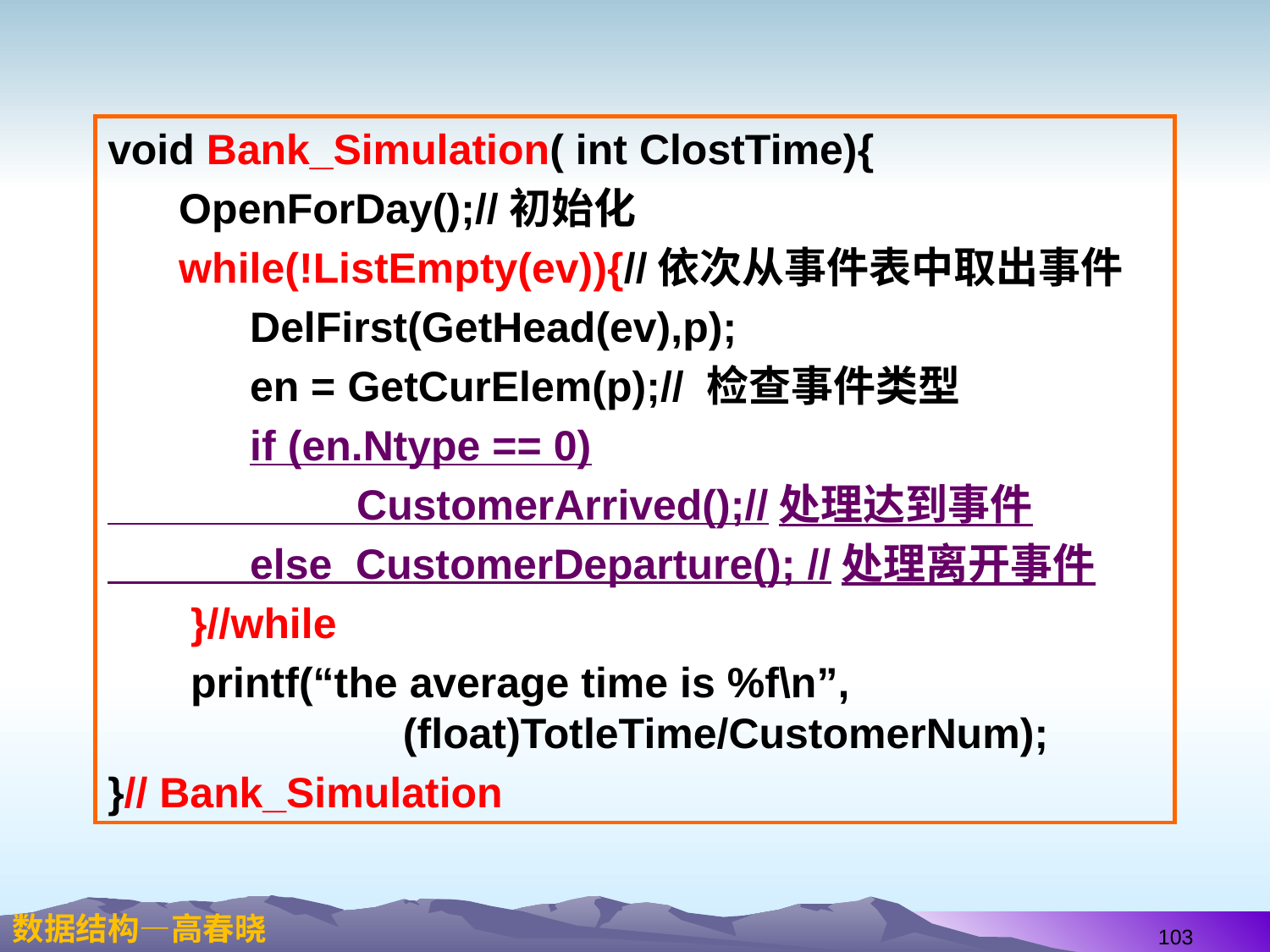

void Bank_Simulation( int ClostTime){
      OpenForDay();//初始化
      while(!ListEmpty(ev)){//依次从事件表中取出事件
            DelFirst(GetHead(ev),p);
            en = GetCurElem(p);// 检查事件类型
            if (en.Ntype == 0)
                     CustomerArrived();//处理达到事件
            else  CustomerDeparture(); //处理离开事件
       }//while
       printf(“the average time is %f\n”,
                         (float)TotleTime/CustomerNum);
}// Bank_Simulation
103